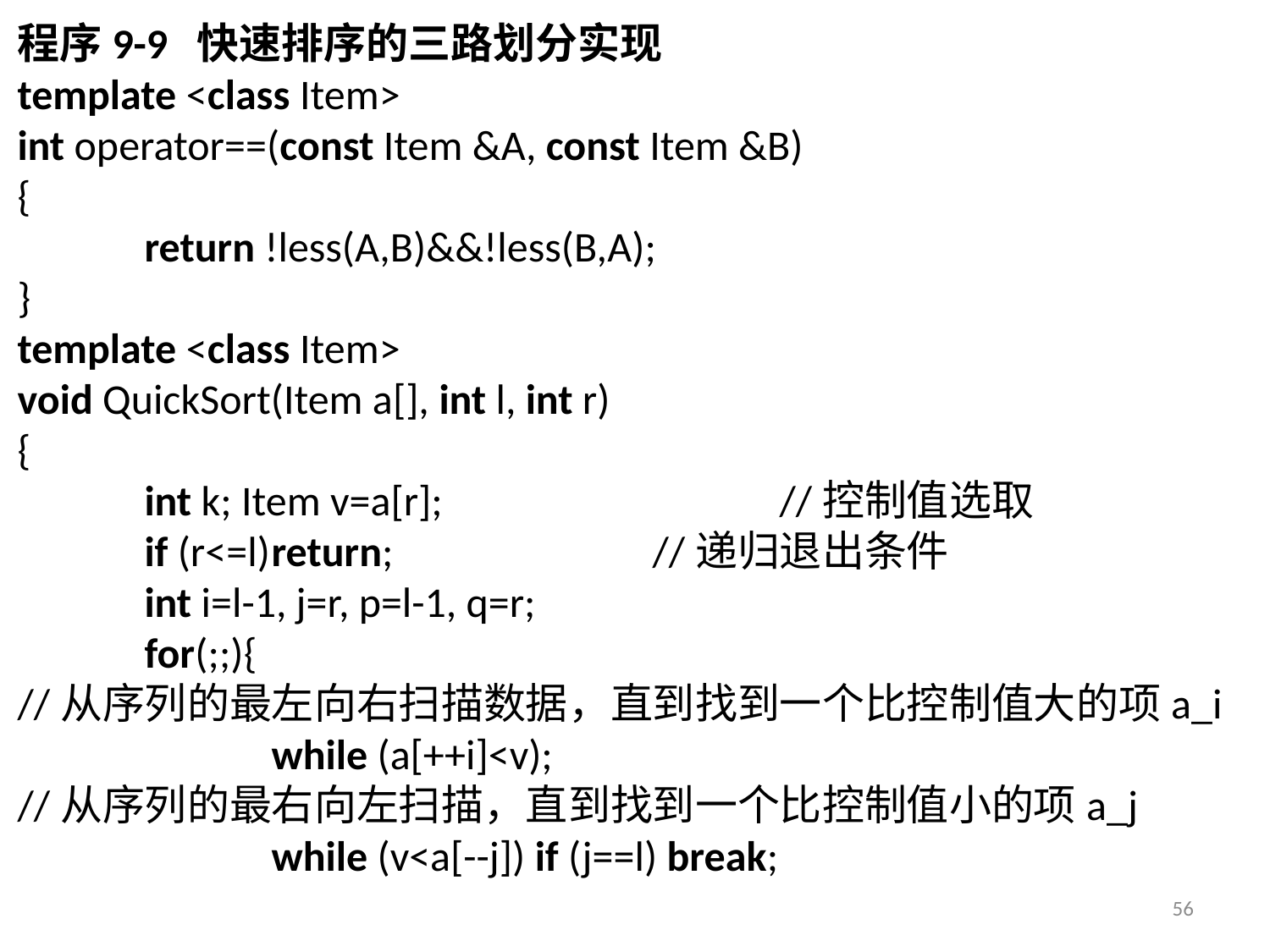

程序9-9  快速排序的三路划分实现
template <class Item>
int operator==(const Item &A, const Item &B)
{
	return !less(A,B)&&!less(B,A);
}
template <class Item>
void QuickSort(Item a[], int l, int r)
{
	int k; Item v=a[r];			//控制值选取
	if (r<=l)	return;			//递归退出条件
	int i=l-1, j=r, p=l-1, q=r;
	for(;;){
//从序列的最左向右扫描数据，直到找到一个比控制值大的项a_i
		while (a[++i]<v);
//从序列的最右向左扫描，直到找到一个比控制值小的项a_j
		while (v<a[--j]) if (j==l) break;

56